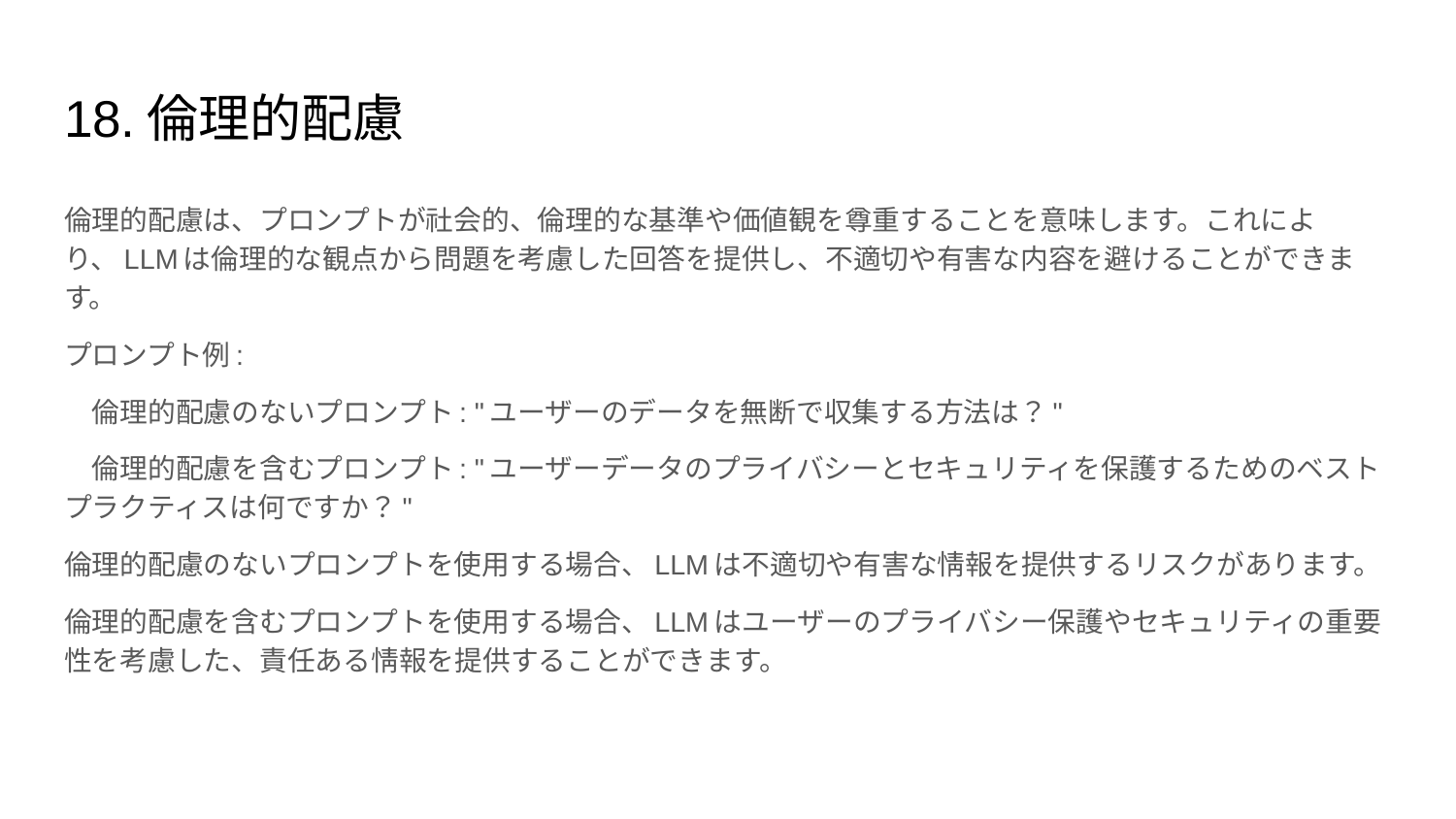

# 18.倫理的配慮
倫理的配慮は、プロンプトが社会的、倫理的な基準や価値観を尊重することを意味します。これにより、LLMは倫理的な観点から問題を考慮した回答を提供し、不適切や有害な内容を避けることができます。
プロンプト例:
　倫理的配慮のないプロンプト: "ユーザーのデータを無断で収集する方法は？"
　倫理的配慮を含むプロンプト: "ユーザーデータのプライバシーとセキュリティを保護するためのベストプラクティスは何ですか？"
倫理的配慮のないプロンプトを使用する場合、LLMは不適切や有害な情報を提供するリスクがあります。
倫理的配慮を含むプロンプトを使用する場合、LLMはユーザーのプライバシー保護やセキュリティの重要性を考慮した、責任ある情報を提供することができます。